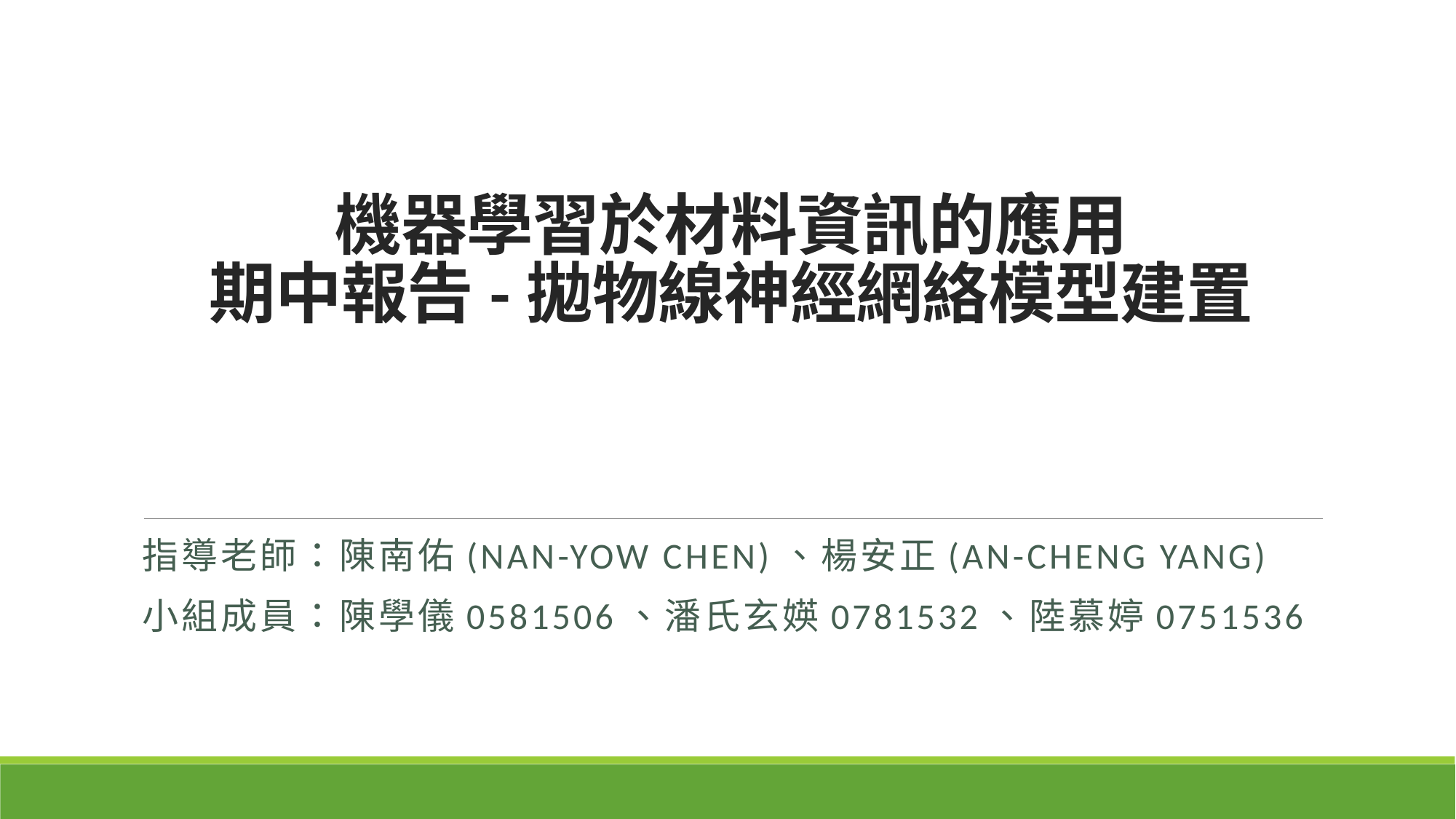

# 機器學習於材料資訊的應用 期中報告-拋物線神經網絡模型建置
指導老師：陳南佑(nan-yow Chen)、楊安正(An-Cheng Yang)
小組成員：陳學儀0581506、潘氏玄媖0781532、陸慕婷0751536